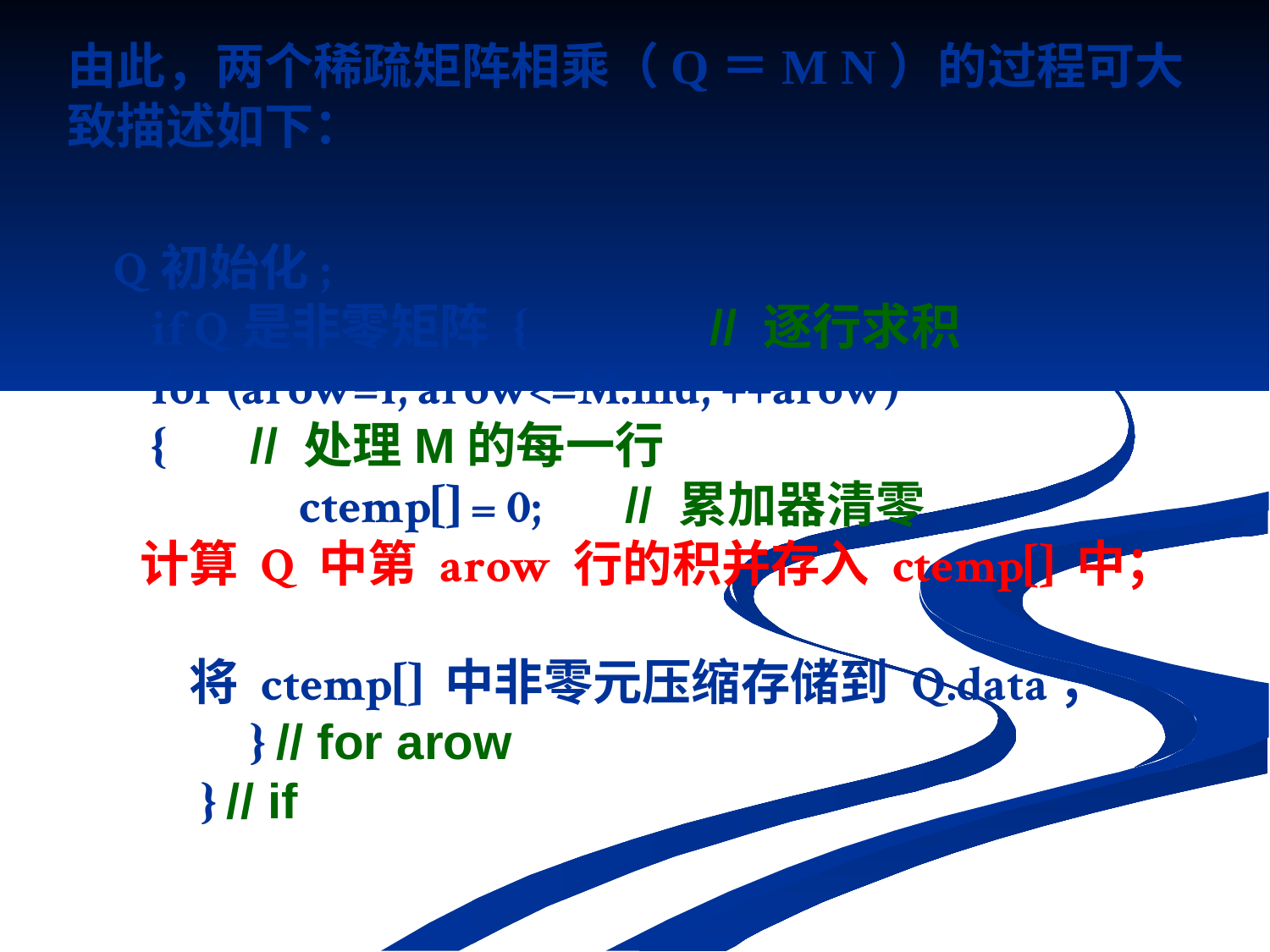

由此，两个稀疏矩阵相乘（Q＝M N）的过程可大致描述如下：
       Q初始化;
　if Q是非零矩阵 { 　　　// 逐行求积
　for (arow=1; arow<=M.mu; ++arow)
　{ 　// 处理M的每一行
　　　　ctemp[] = 0; 　// 累加器清零
　计算 Q 中第 arow 行的积并存入 ctemp[] 中；
　　将 ctemp[] 中非零元压缩存储到 Q.data；
　　　} // for arow
　　} // if